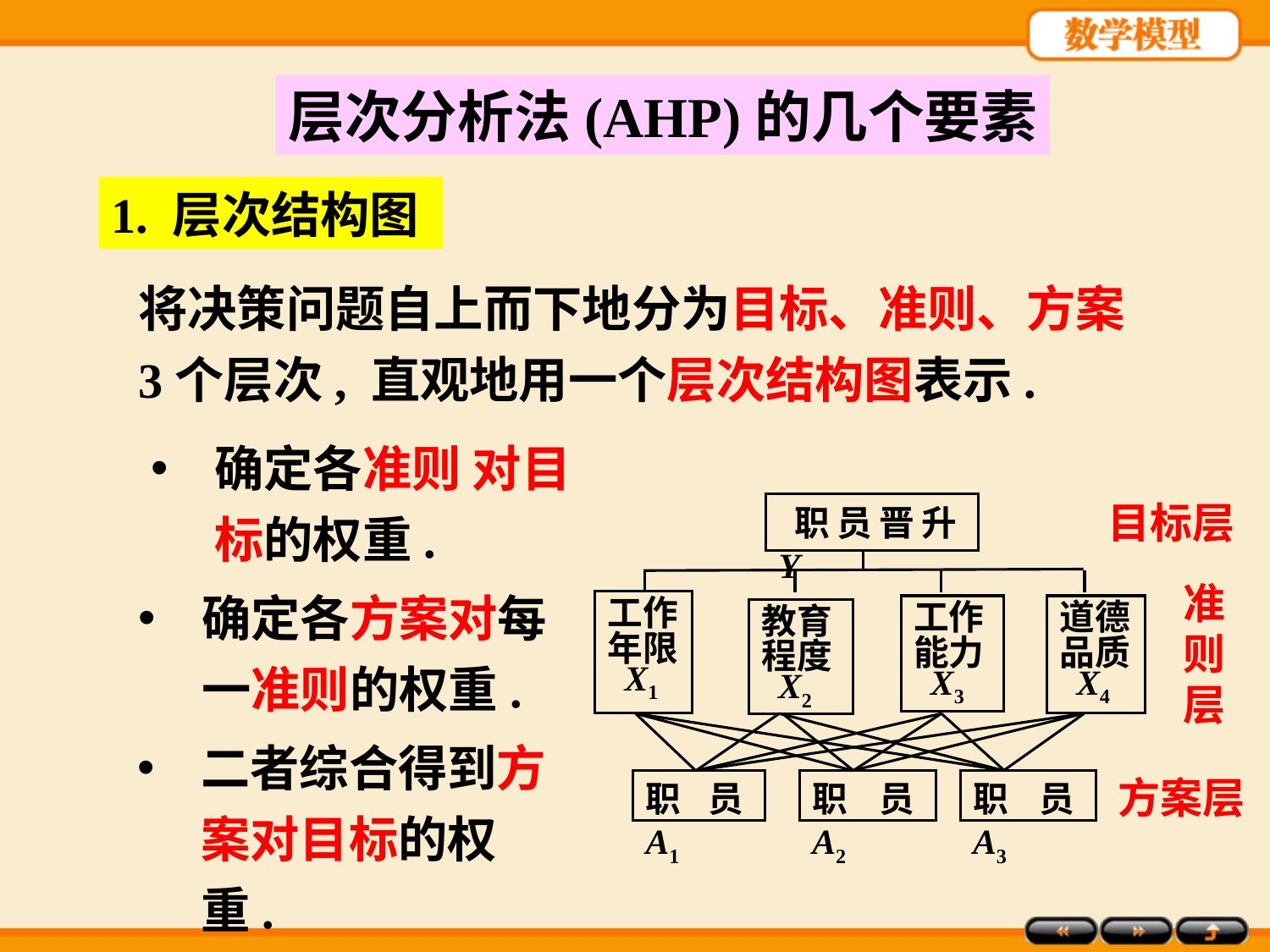

层次分析法(AHP)的几个要素
1. 层次结构图
将决策问题自上而下地分为目标、准则、方案3个层次, 直观地用一个层次结构图表示.
确定各准则 对目标的权重.
目标层
职员晋升Y

工作

年限

 X1

工作

能力

 X3

道德

品质

 X4

教育

程度

 X2

职员A1
职员A2
职员A3
准则层
方案层
确定各方案对每一准则的权重.
二者综合得到方案对目标的权重.